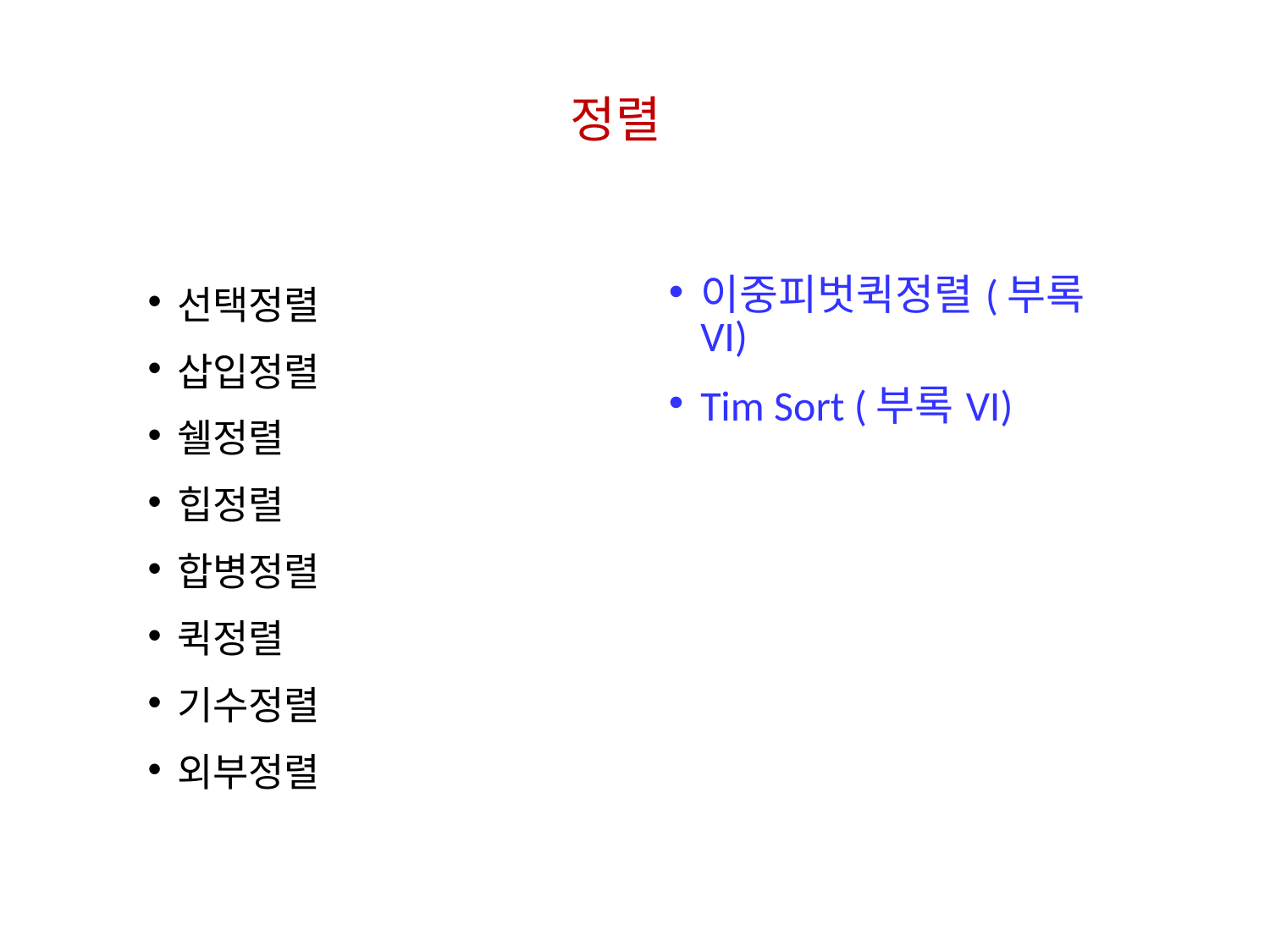

# 정렬
이중피벗퀵정렬(부록VI)
Tim Sort (부록VI)
선택정렬
삽입정렬
쉘정렬
힙정렬
합병정렬
퀵정렬
기수정렬
외부정렬